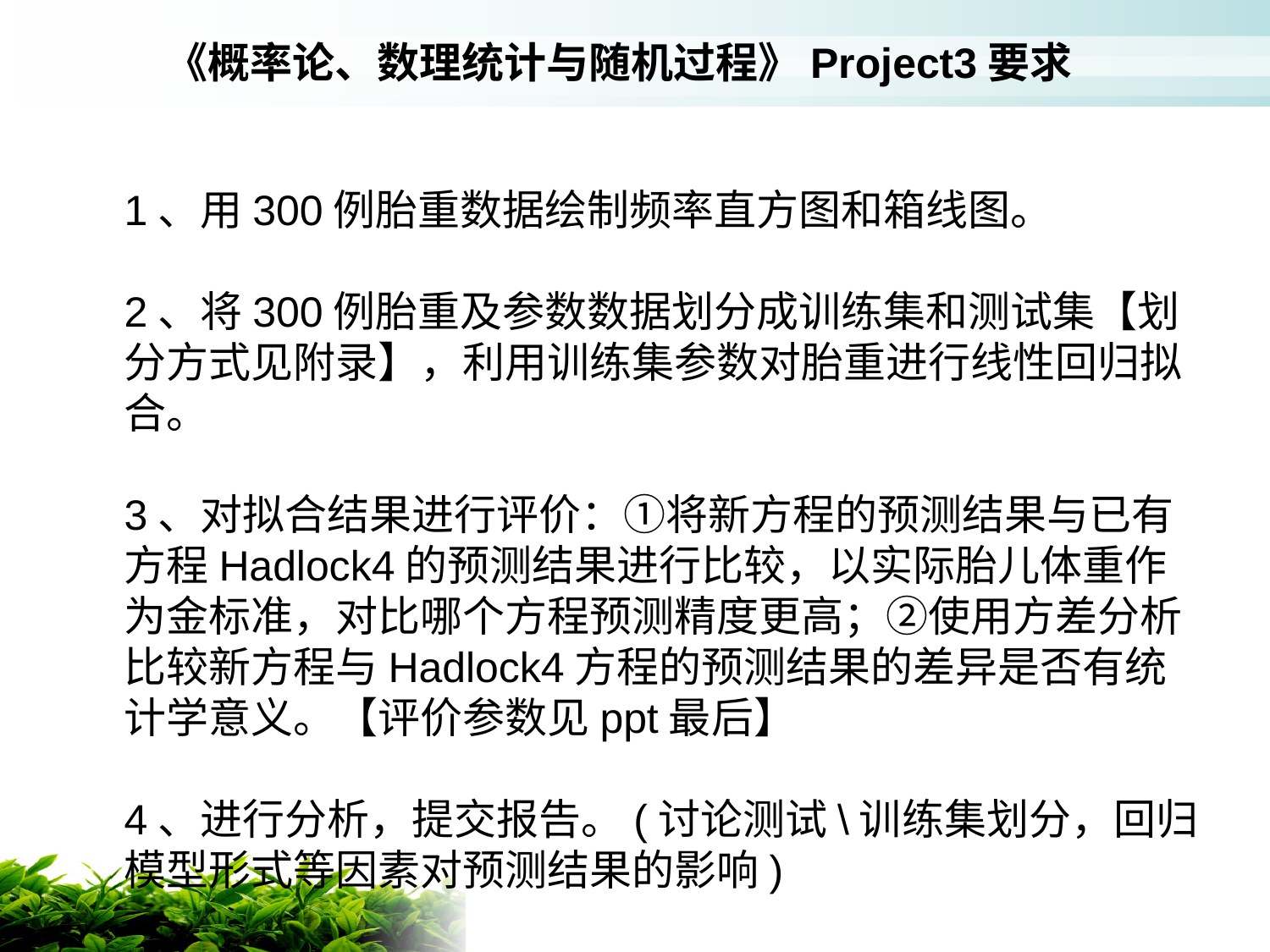

《概率论、数理统计与随机过程》Project3要求

1、用300例胎重数据绘制频率直方图和箱线图。

2、将300例胎重及参数数据划分成训练集和测试集【划分方式见附录】，利用训练集参数对胎重进行线性回归拟合。

3、对拟合结果进行评价：①将新方程的预测结果与已有方程Hadlock4的预测结果进行比较，以实际胎儿体重作为金标准，对比哪个方程预测精度更高；②使用方差分析比较新方程与Hadlock4方程的预测结果的差异是否有统计学意义。【评价参数见ppt最后】

4、进行分析，提交报告。(讨论测试\训练集划分，回归模型形式等因素对预测结果的影响)